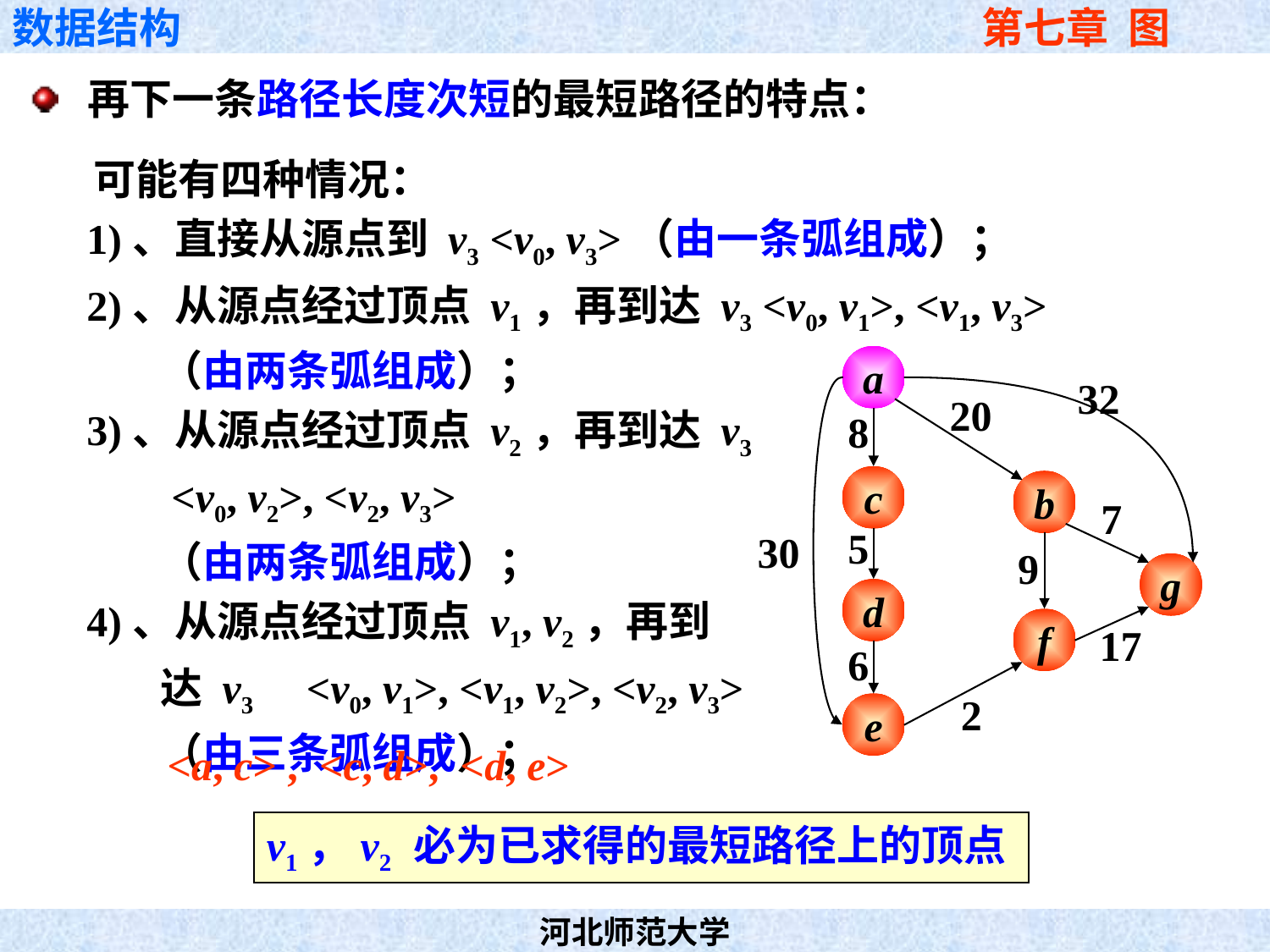

再下一条路径长度次短的最短路径的特点：
   可能有四种情况：
   1)、直接从源点到 v3 <v0, v3>（由一条弧组成）；
   2)、从源点经过顶点 v1，再到达 v3 <v0, v1>, <v1, v3>
          （由两条弧组成）；
   3)、从源点经过顶点 v2，再到达 v3
           <v0, v2>, <v2, v3>
          （由两条弧组成）；
   4)、从源点经过顶点 v1, v2，再到
          达 v3     <v0, v1>, <v1, v2>, <v2, v3>
          （由三条弧组成）；
a
32
20
8
c
b
7
5
30
9
g
d
f
17
6
2
e
<a, c> ,  <c, d>,  <d, e>
v1，v2  必为已求得的最短路径上的顶点